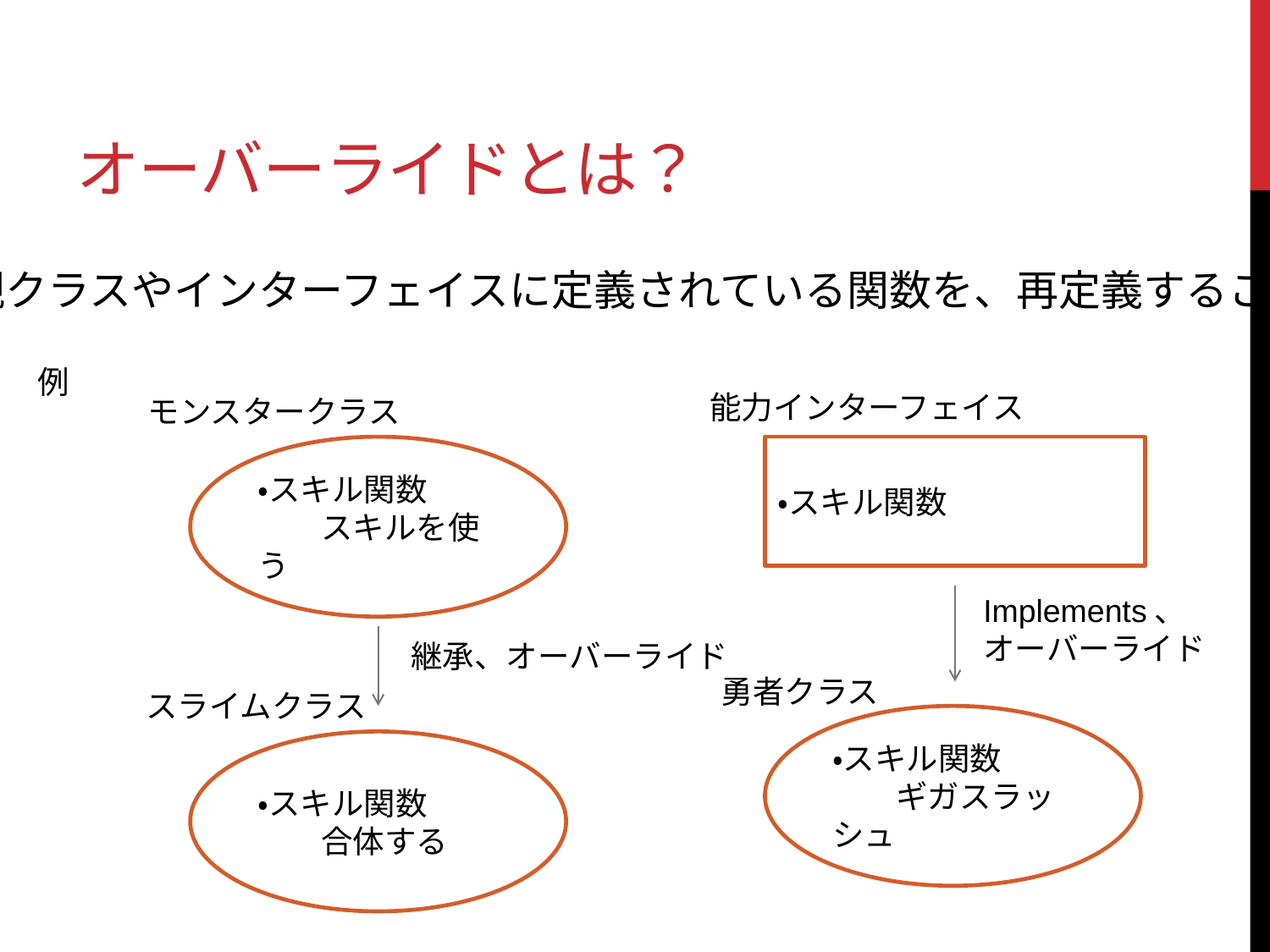

# オーバーライドとは？
親クラスやインターフェイスに定義されている関数を、再定義すること
例
能力インターフェイス
モンスタークラス
・スキル関数
　　スキルを使う
・スキル関数
Implements、
オーバーライド
継承、オーバーライド
勇者クラス
スライムクラス
・スキル関数
　　ギガスラッシュ
・スキル関数
　　合体する